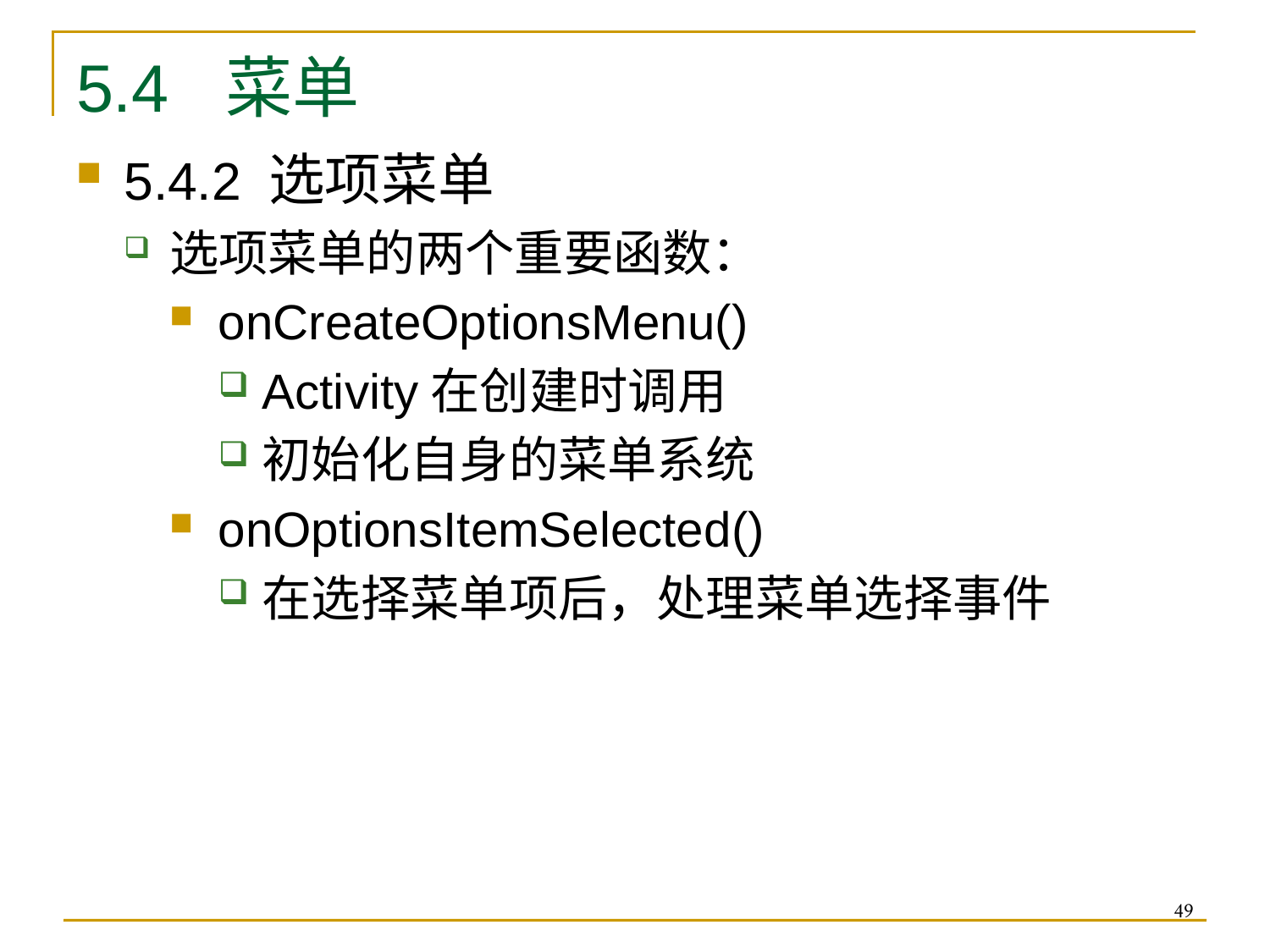

# 5.4 菜单
5.4.2 选项菜单
选项菜单的两个重要函数：
onCreateOptionsMenu()
Activity在创建时调用
初始化自身的菜单系统
onOptionsItemSelected()
在选择菜单项后，处理菜单选择事件
49